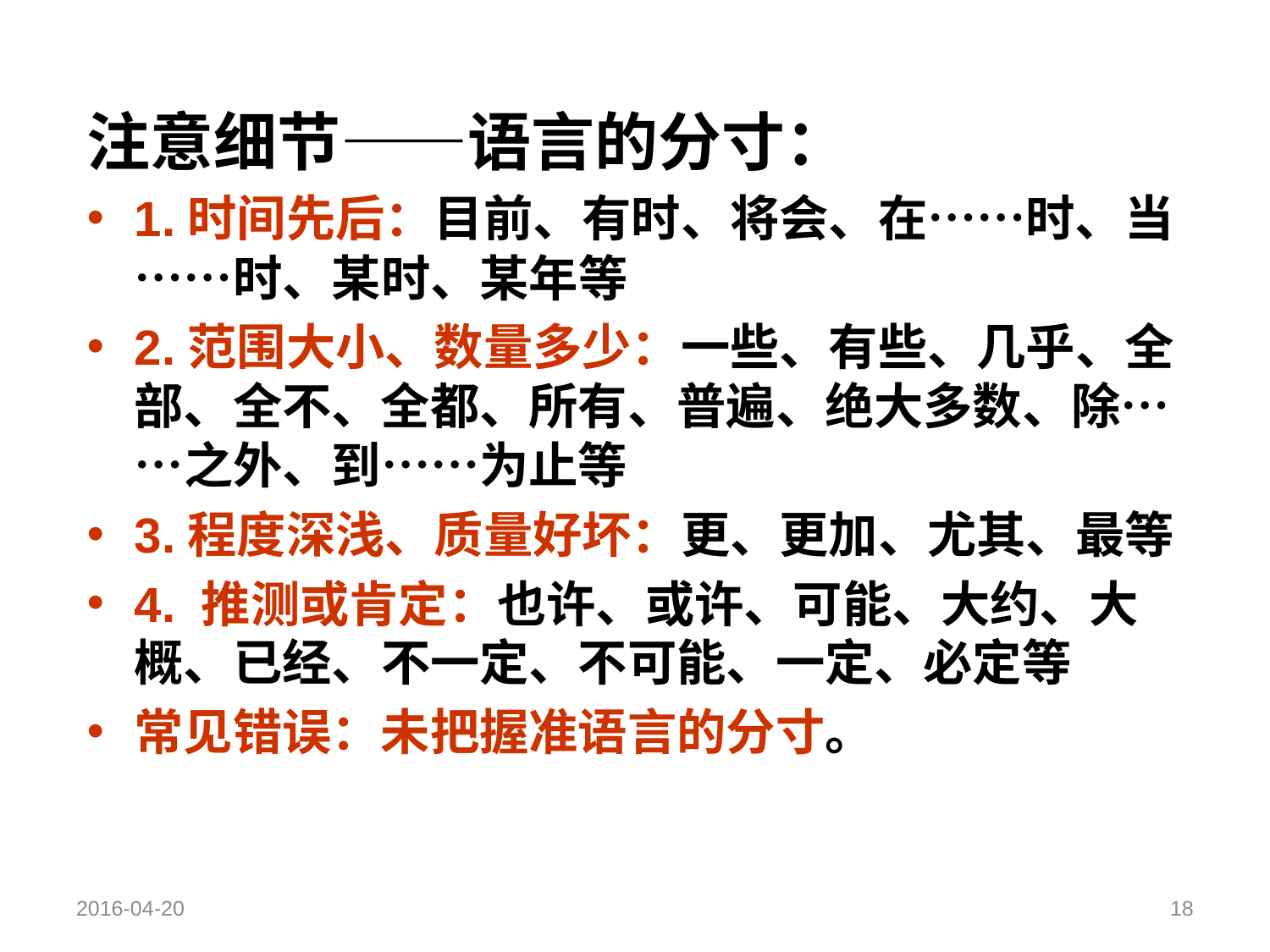

注意细节——语言的分寸：
1.时间先后：目前、有时、将会、在……时、当……时、某时、某年等
2.范围大小、数量多少：一些、有些、几乎、全部、全不、全都、所有、普遍、绝大多数、除……之外、到……为止等
3.程度深浅、质量好坏：更、更加、尤其、最等
4. 推测或肯定：也许、或许、可能、大约、大概、已经、不一定、不可能、一定、必定等
常见错误：未把握准语言的分寸。
2016-04-20
18